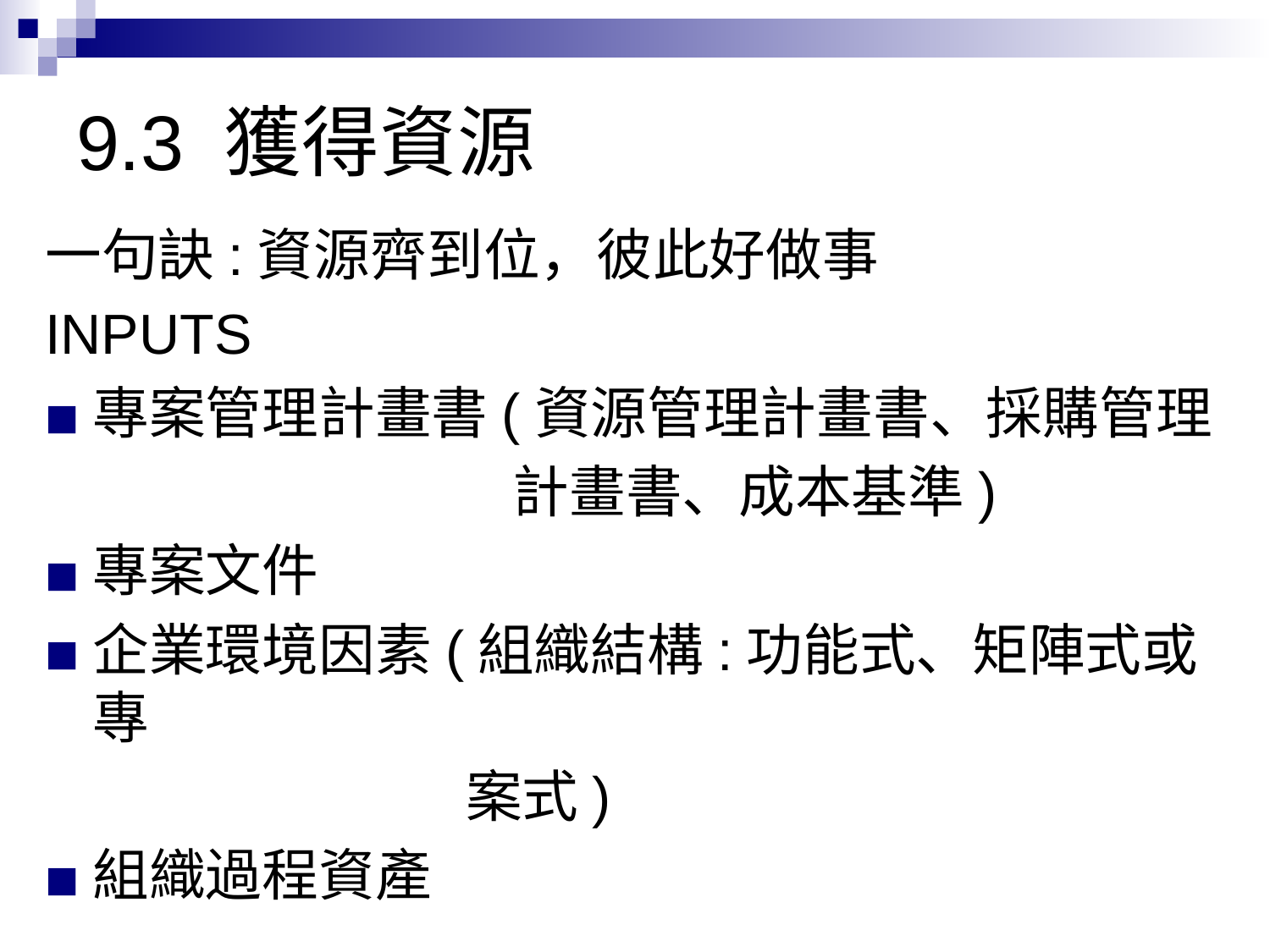

# 9.3 獲得資源
一句訣:資源齊到位，彼此好做事
INPUTS
專案管理計畫書(資源管理計畫書、採購管理
                             計畫書、成本基準)
專案文件
企業環境因素(組織結構:功能式、矩陣式或專
                          案式)
組織過程資產